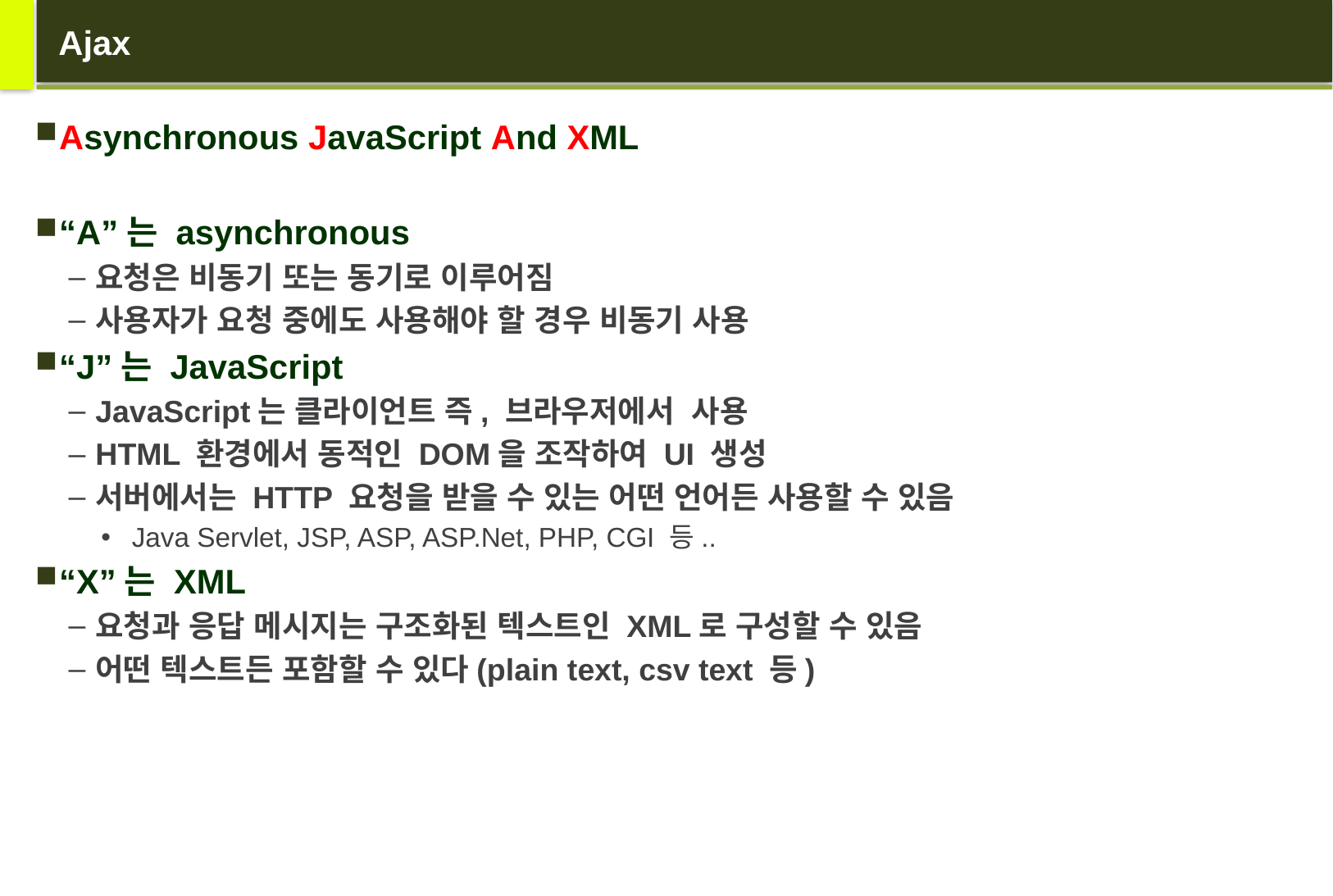

# Ajax
Asynchronous JavaScript And XML

“A”는 asynchronous
요청은 비동기 또는 동기로 이루어짐
사용자가 요청 중에도 사용해야 할 경우 비동기 사용
“J”는 JavaScript
JavaScript는 클라이언트 즉, 브라우저에서  사용
HTML 환경에서 동적인 DOM을 조작하여 UI 생성
서버에서는 HTTP 요청을 받을 수 있는 어떤 언어든 사용할 수 있음
Java Servlet, JSP, ASP, ASP.Net, PHP, CGI 등..
“X”는 XML
요청과 응답 메시지는 구조화된 텍스트인 XML로 구성할 수 있음
어떤 텍스트든 포함할 수 있다(plain text, csv text 등)